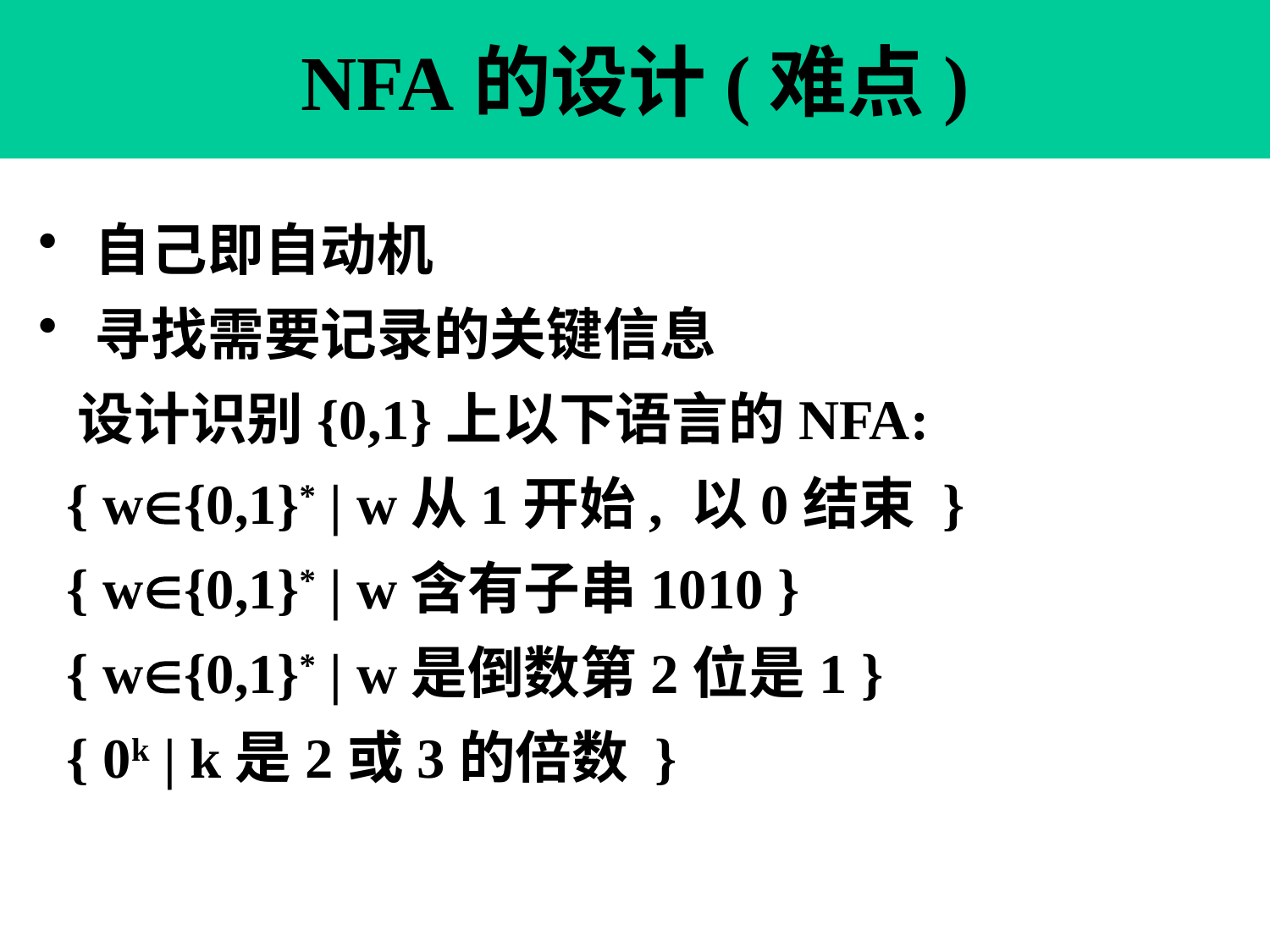

# NFA的设计(难点)
 自己即自动机
 寻找需要记录的关键信息
  设计识别{0,1}上以下语言的NFA:
  { w∈{0,1}* | w从1开始, 以0结束 }
  { w∈{0,1}* | w含有子串1010 }
  { w∈{0,1}* | w是倒数第2位是1 }
  { 0k | k是2或3的倍数 }